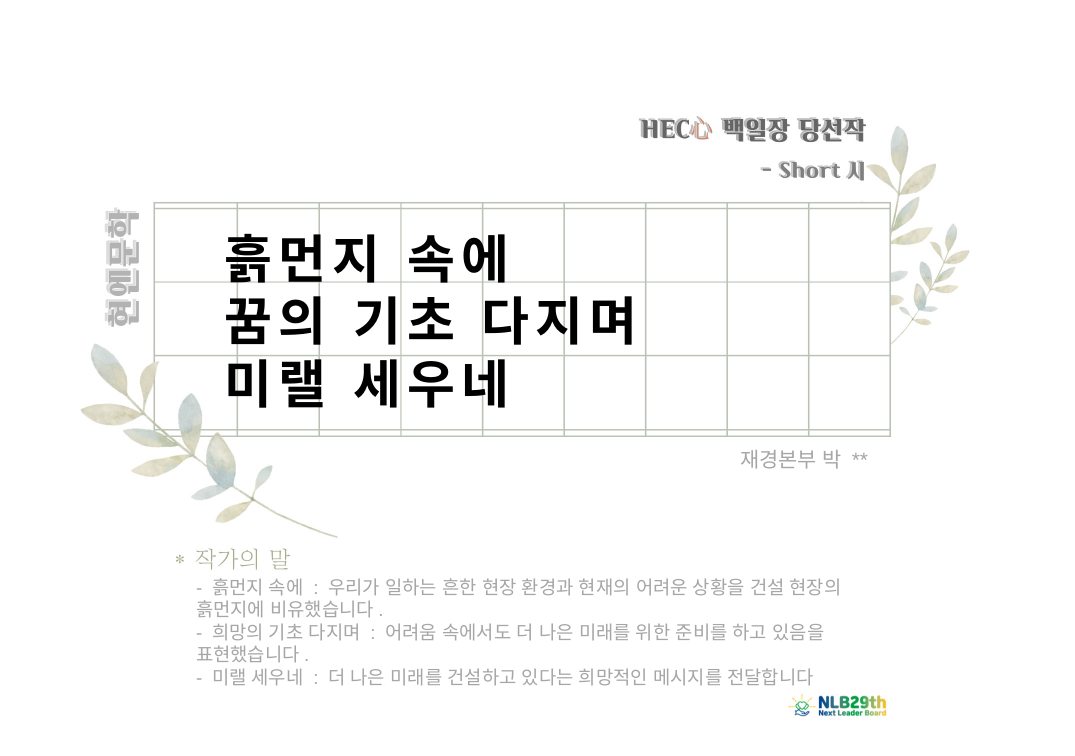

흙먼지 속에
꿈의 기초 다지며
미랠 세우네
재경본부 박 **
- 흙먼지 속에 : 우리가 일하는 흔한 현장 환경과 현재의 어려운 상황을 건설 현장의 흙먼지에 비유했습니다.
- 희망의 기초 다지며 : 어려움 속에서도 더 나은 미래를 위한 준비를 하고 있음을 표현했습니다.
- 미랠 세우네 : 더 나은 미래를 건설하고 있다는 희망적인 메시지를 전달합니다